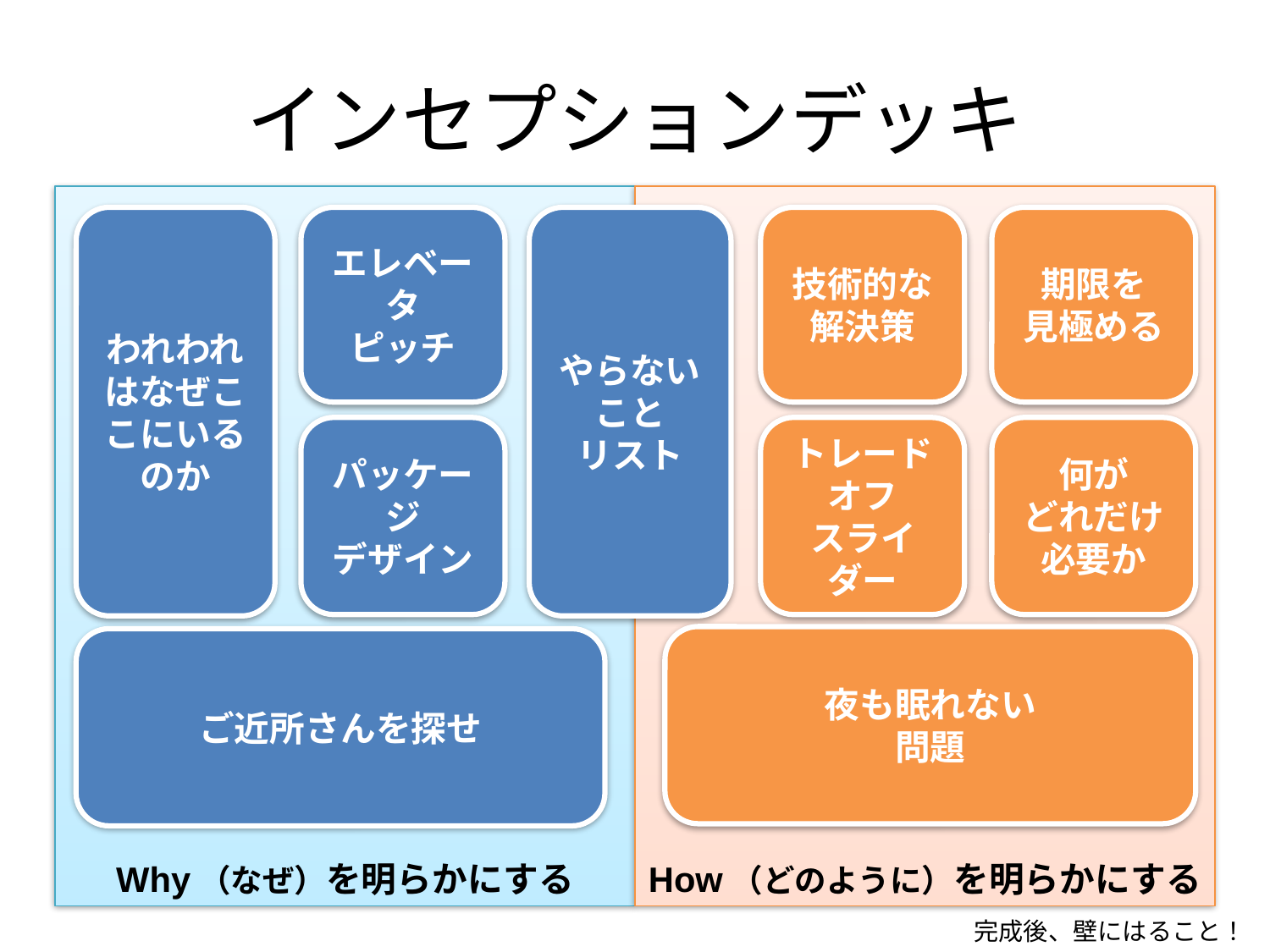

# インセプションデッキ
Why（なぜ）を明らかにする
How（どのように）を明らかにする
われわれはなぜここにいるのか
エレベータ
ピッチ
やらないこと
リスト
技術的な
解決策
期限を
見極める
パッケージ
デザイン
トレードオフ
スライダー
何が
どれだけ
必要か
夜も眠れない
問題
ご近所さんを探せ
完成後、壁にはること！